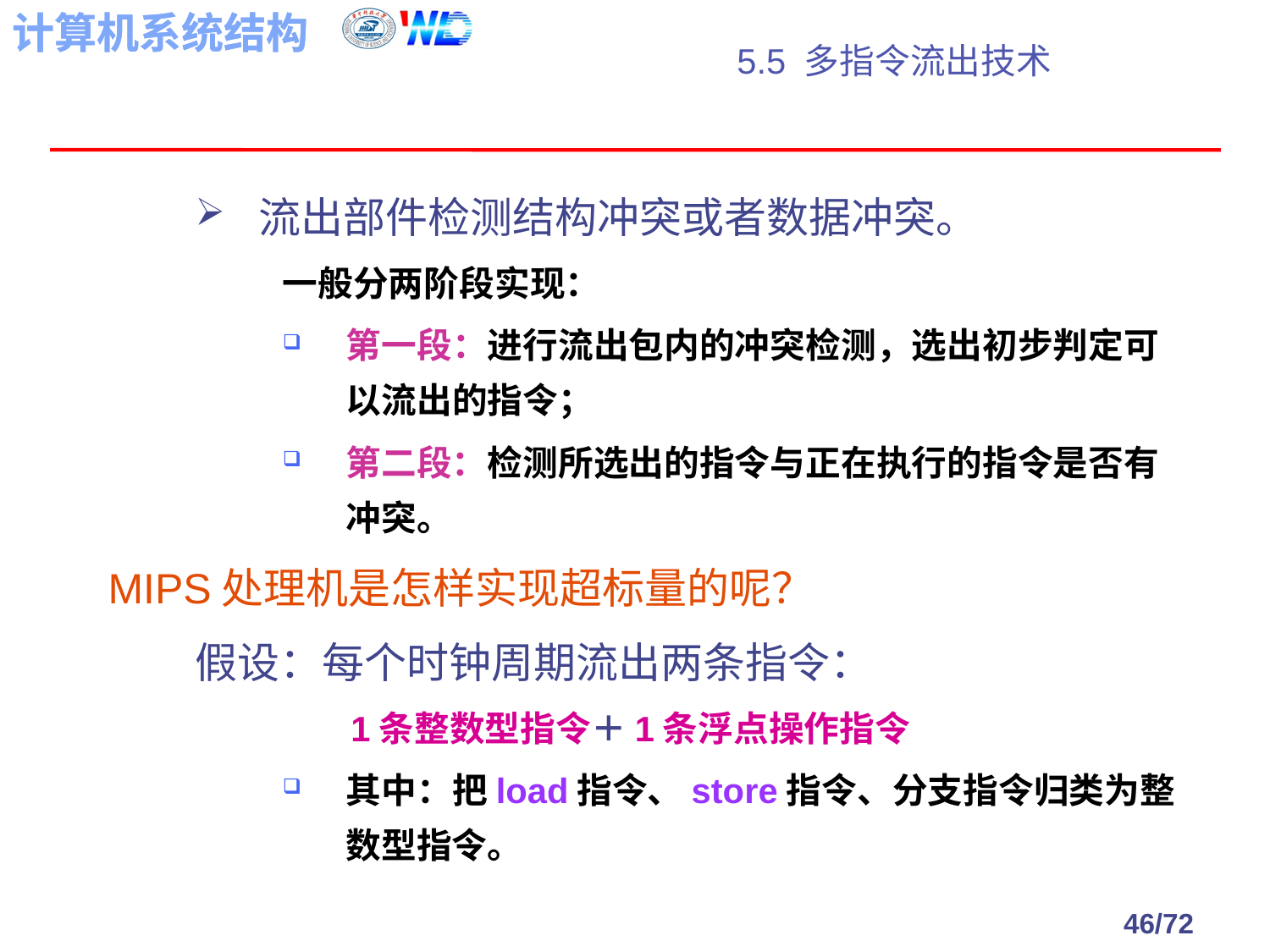

# 5.5 多指令流出技术
流出部件检测结构冲突或者数据冲突。
一般分两阶段实现：
第一段：进行流出包内的冲突检测，选出初步判定可以流出的指令；
第二段：检测所选出的指令与正在执行的指令是否有冲突。
MIPS处理机是怎样实现超标量的呢？
假设：每个时钟周期流出两条指令：
       1条整数型指令＋1条浮点操作指令
其中：把load指令、store指令、分支指令归类为整数型指令。